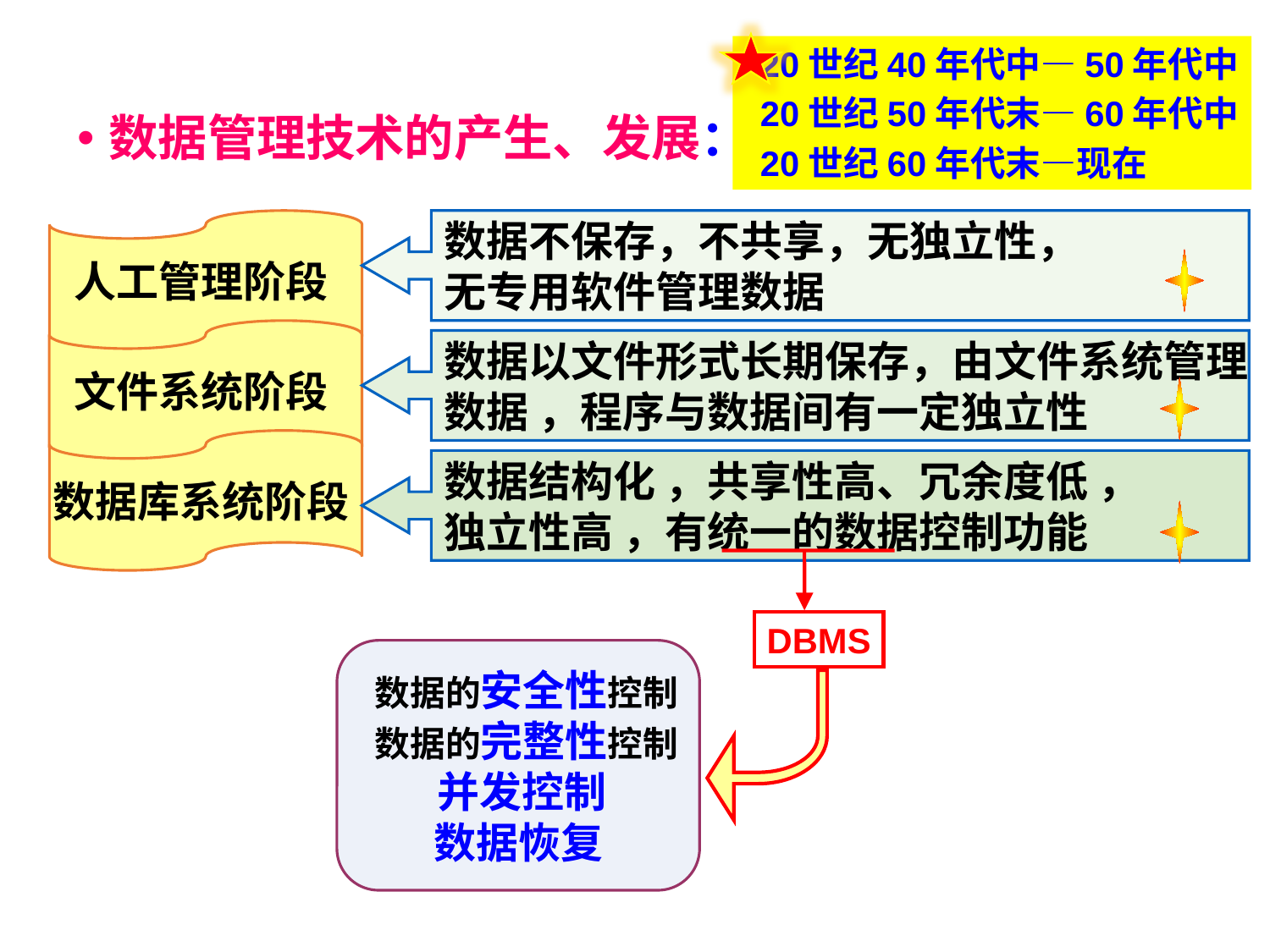

20世纪40年代中—50年代中
20世纪50年代末—60年代中
20世纪60年代末—现在
数据管理技术的产生、发展：
人工管理阶段
数据不保存，不共享，无独立性，
无专用软件管理数据

文件系统阶段
数据以文件形式长期保存，由文件系统管理
数据 ，程序与数据间有一定独立性

数据库系统阶段
数据结构化 ，共享性高、冗余度低 ，
独立性高 ，有统一的数据控制功能

DBMS
 数据的安全性控制
  数据的完整性控制
 并发控制
数据恢复